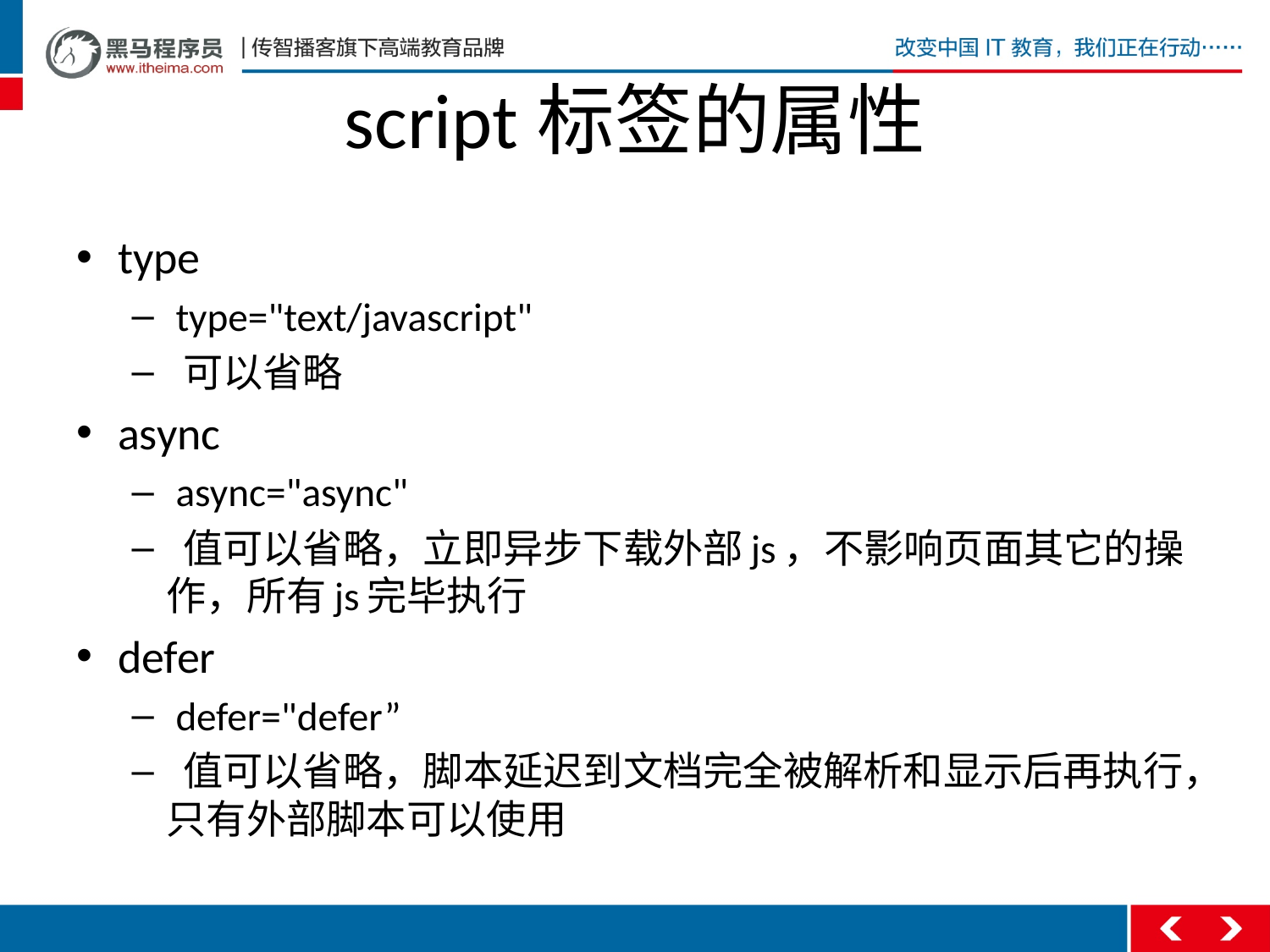

# script标签的属性
type
 type="text/javascript"
 可以省略
async
 async="async"
 值可以省略，立即异步下载外部js，不影响页面其它的操作，所有js完毕执行
defer
 defer="defer”
 值可以省略，脚本延迟到文档完全被解析和显示后再执行，只有外部脚本可以使用